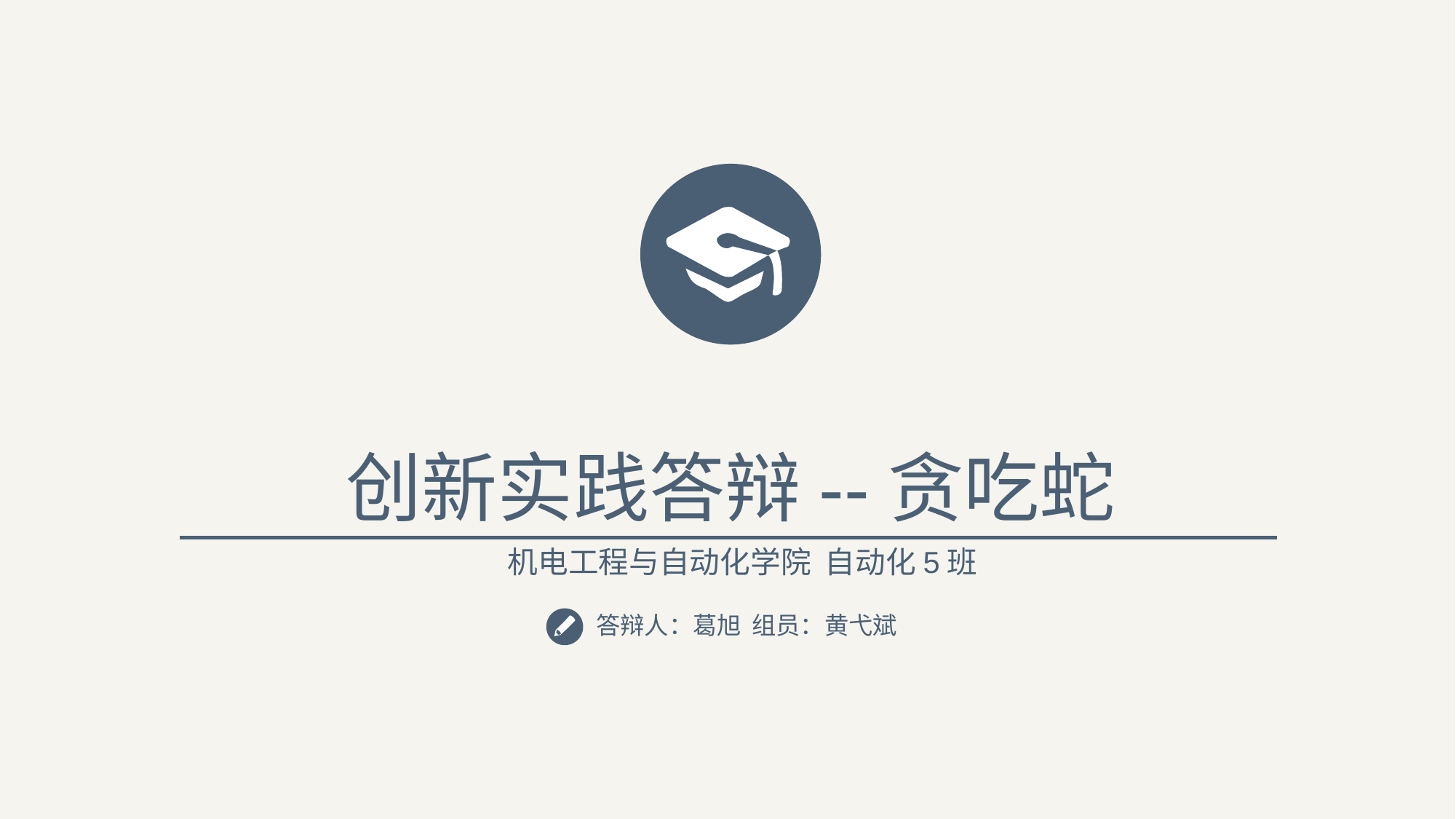

创新实践答辩--贪吃蛇
机电工程与自动化学院  自动化5班
答辩人：葛旭  组员：黄弋斌